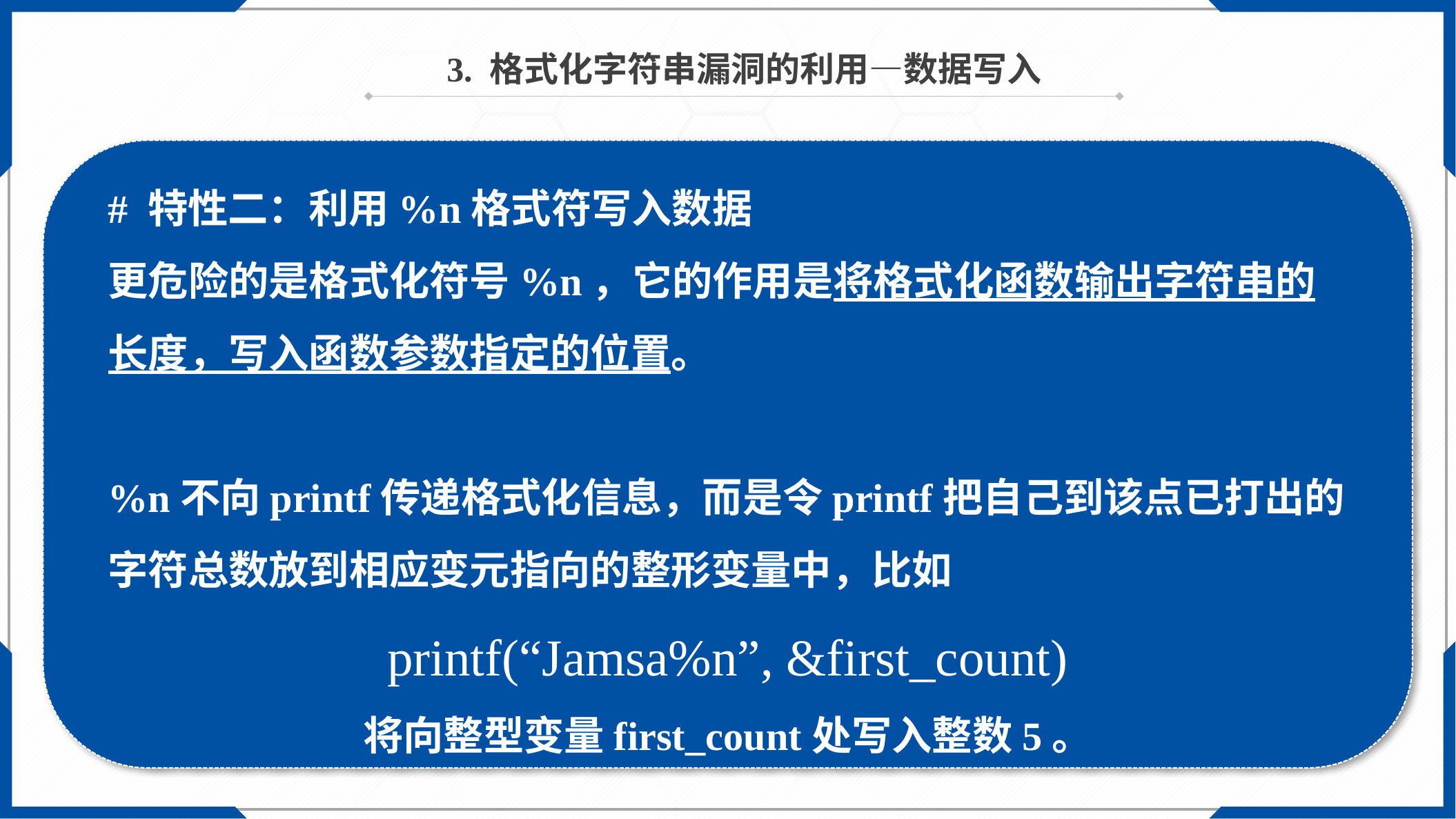

3. 格式化字符串漏洞的利用—数据写入

# 特性二：利用%n格式符写入数据
更危险的是格式化符号%n，它的作用是将格式化函数输出字符串的长度，写入函数参数指定的位置。
%n不向printf传递格式化信息，而是令printf把自己到该点已打出的字符总数放到相应变元指向的整形变量中，比如
printf(“Jamsa%n”, &first_count)
将向整型变量first_count处写入整数5。